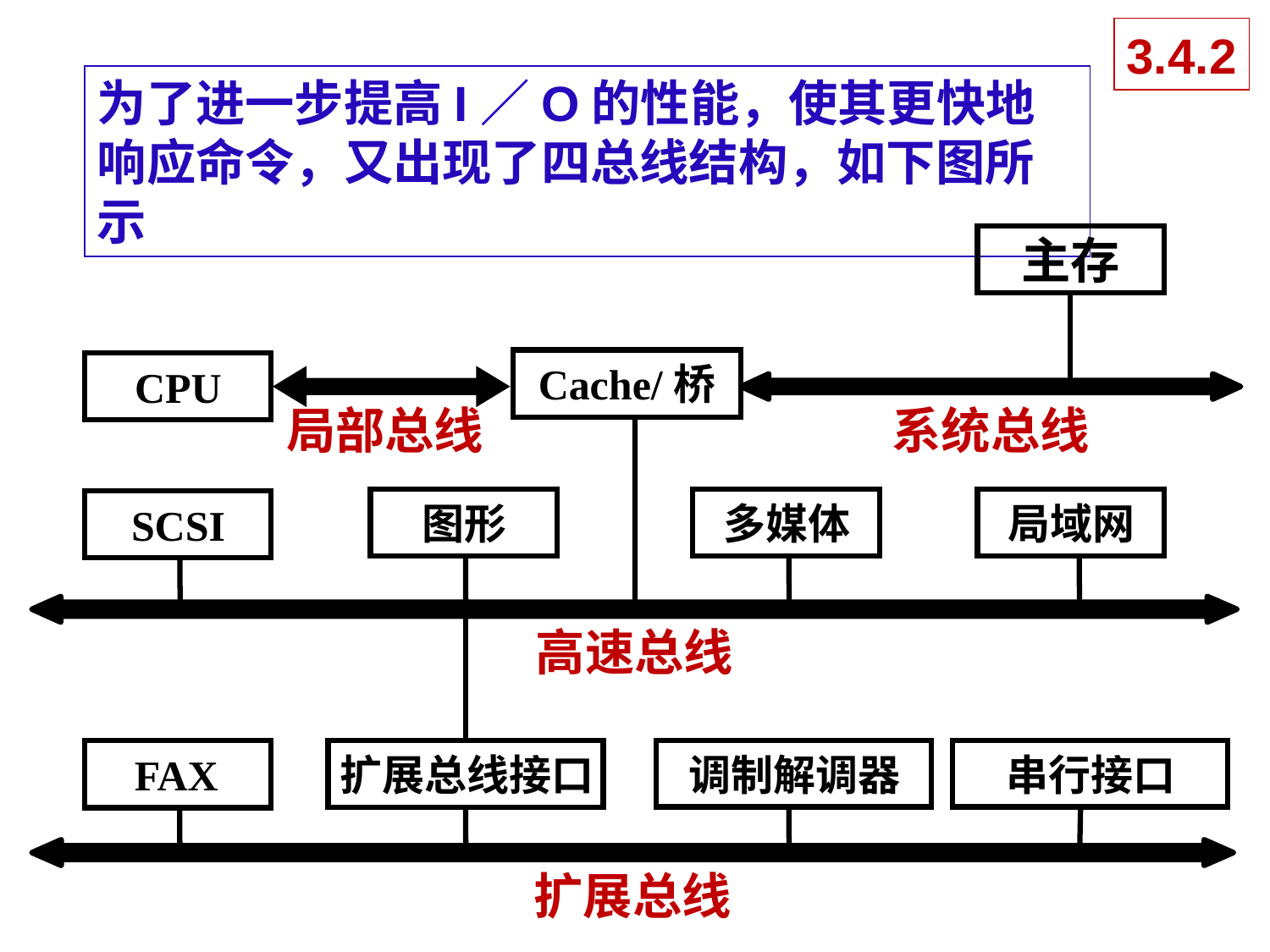

3.4.2
为了进一步提高I／O的性能，使其更快地响应命令，又出现了四总线结构，如下图所示

主存

Cache/桥

CPU

局部总线
系统总线

图形
多媒体
局域网
SCSI

高速总线

调制解调器
串行接口
扩展总线接口
FAX

扩展总线